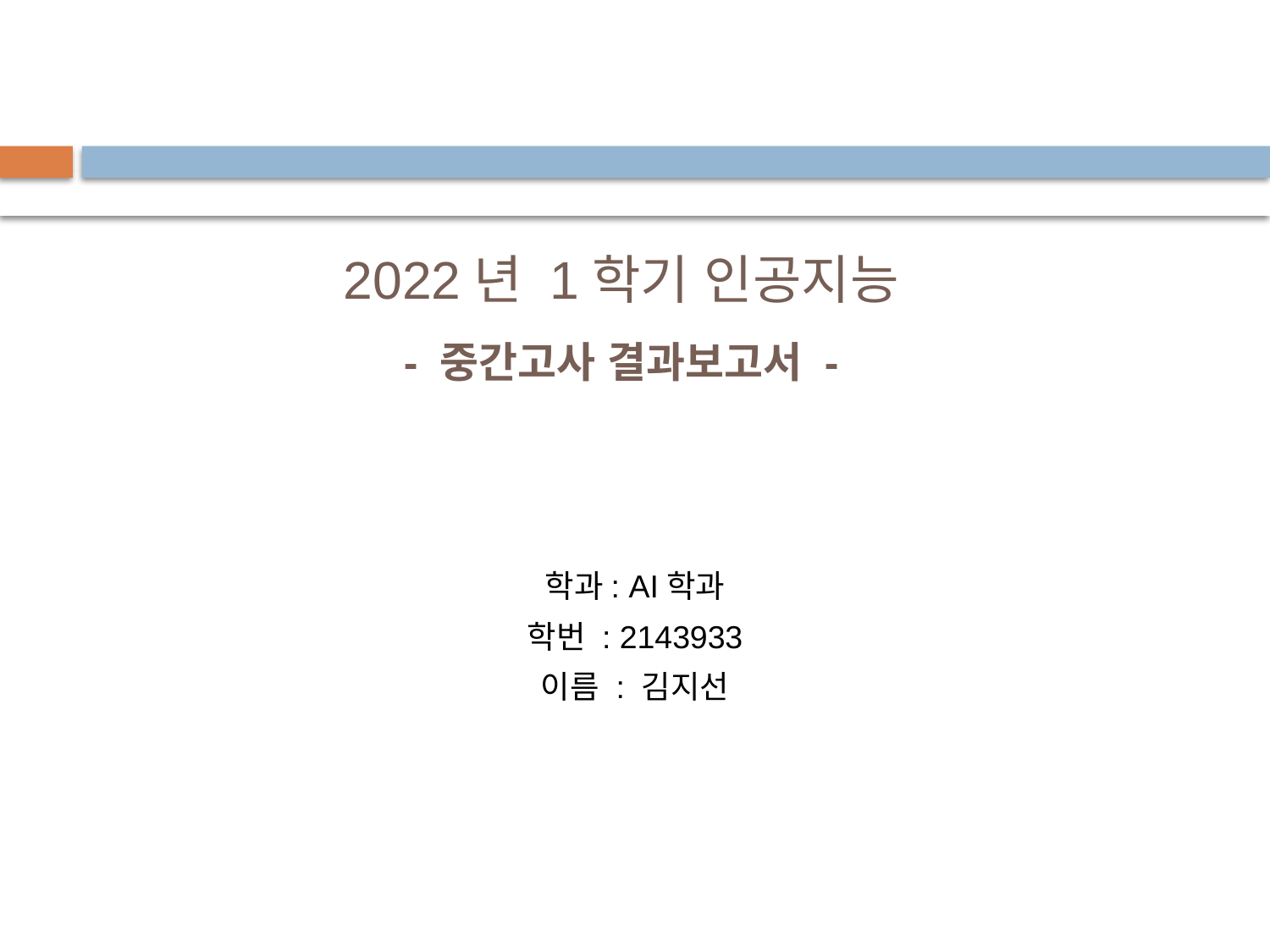

# 2022년 1학기 인공지능 - 중간고사 결과보고서 -
학과: AI학과
학번 : 2143933
이름 : 김지선